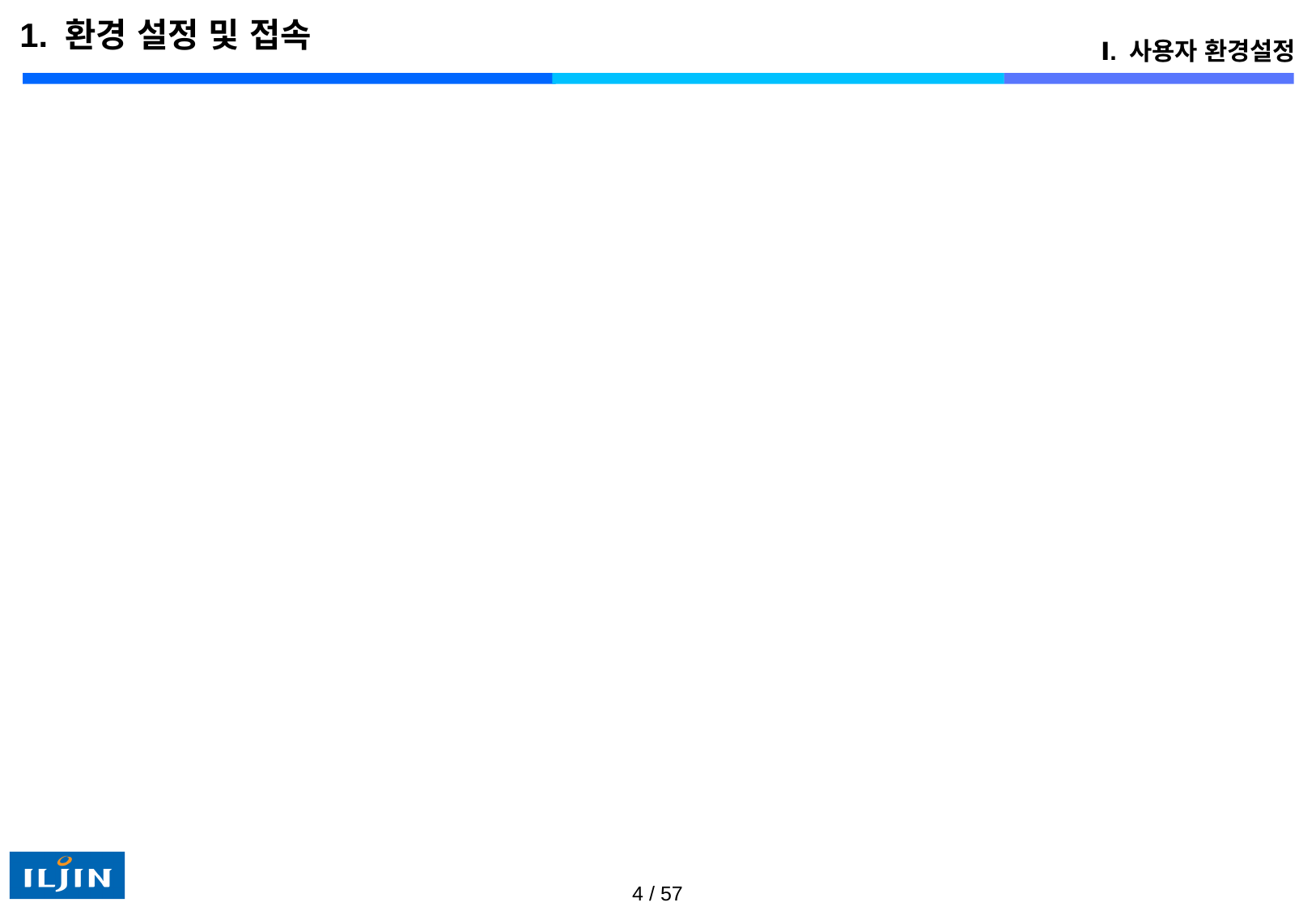

# 1. 환경 설정 및 접속
Ⅰ. 사용자 환경설정